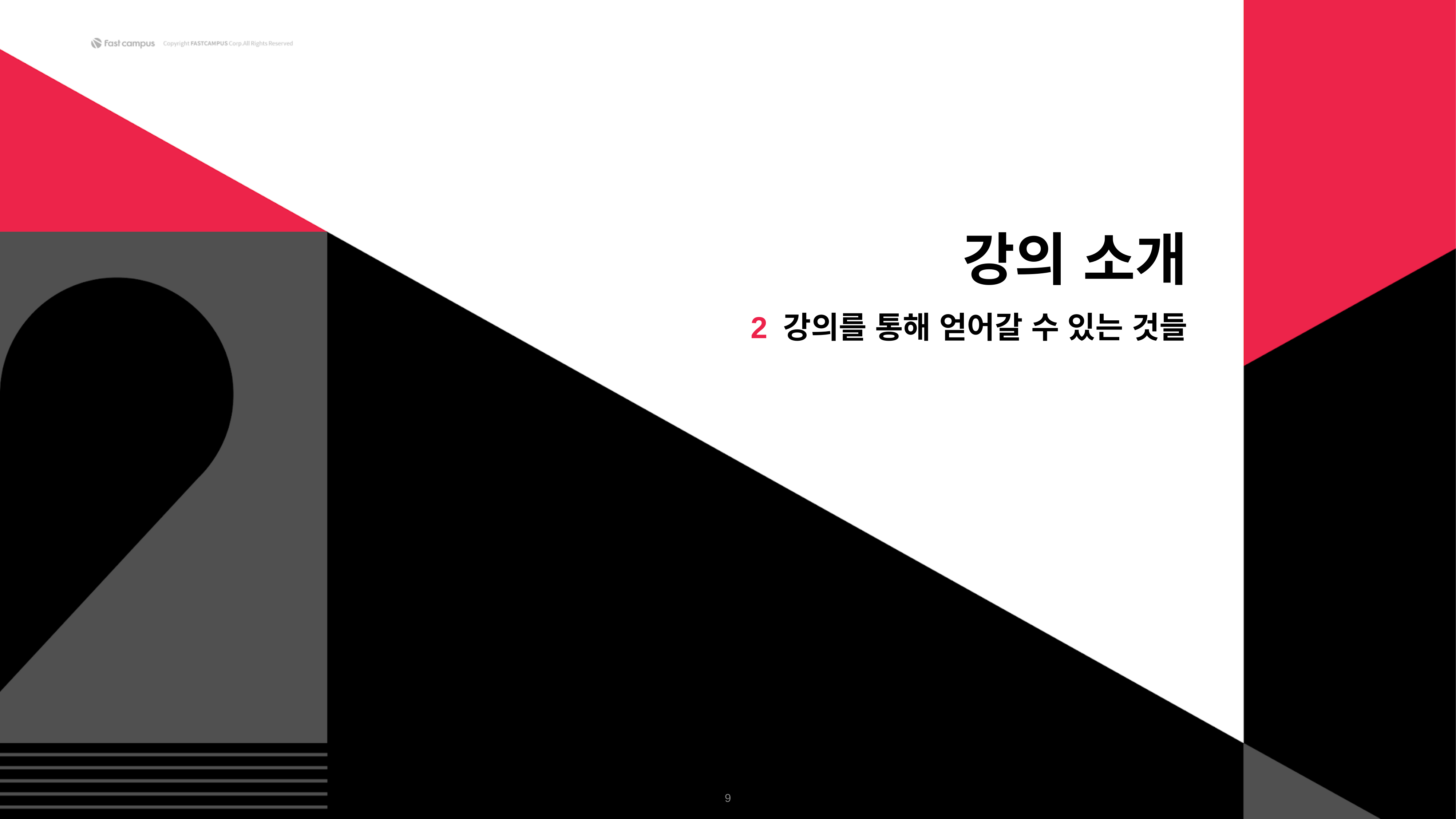

강의 소개

2 강의를 통해 얻어갈 수 있는 것들
9